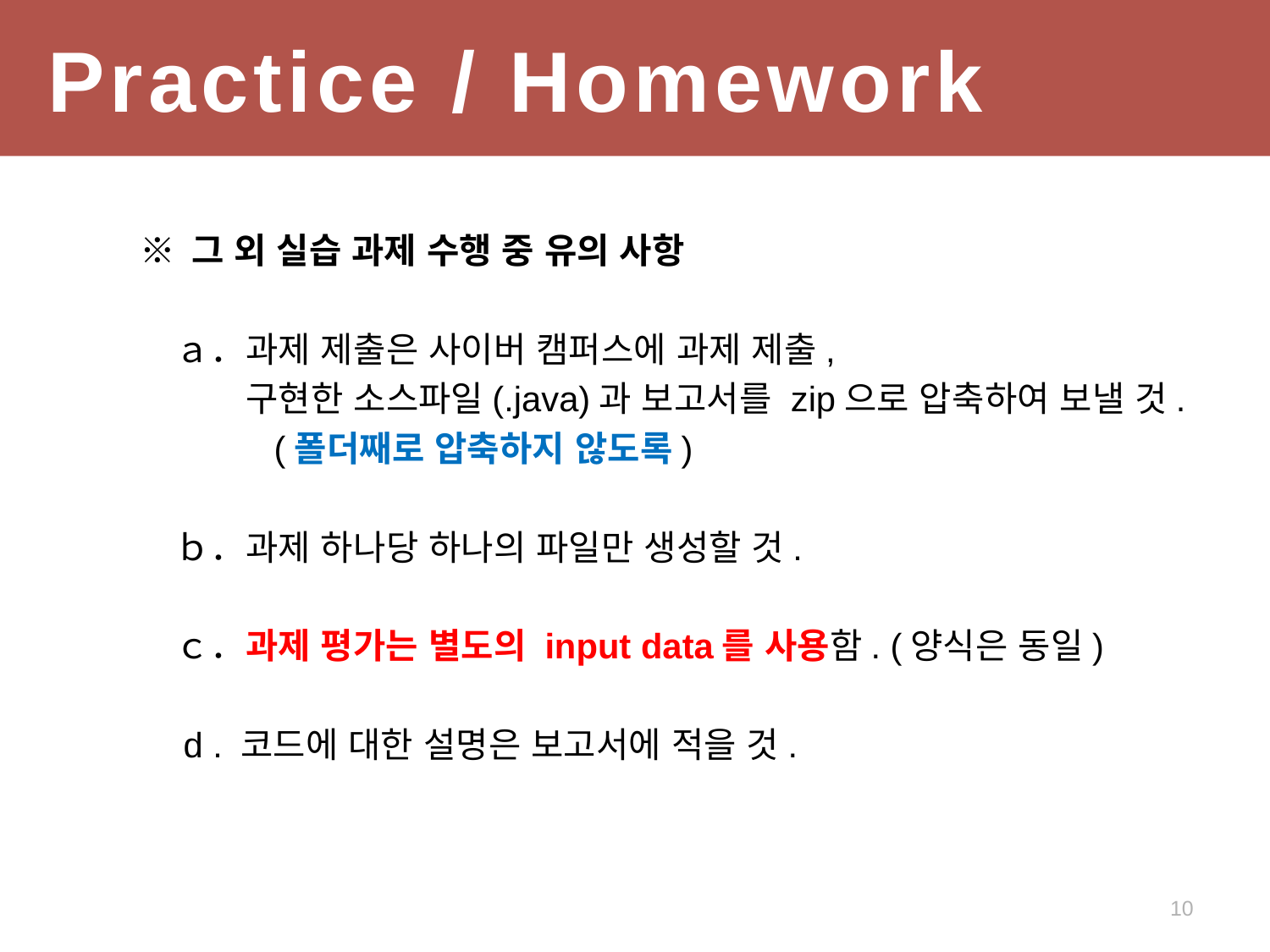

Practice / Homework
※ 그 외 실습 과제 수행 중 유의 사항

　ａ．과제 제출은 사이버 캠퍼스에 과제 제출,
　　　구현한 소스파일(.java)과 보고서를 zip으로 압축하여 보낼 것.
　　 　 (폴더째로 압축하지 않도록)

　ｂ．과제 하나당 하나의 파일만 생성할 것.

　ｃ．과제 평가는 별도의 input data를 사용함. (양식은 동일)

　d . 코드에 대한 설명은 보고서에 적을 것.

10